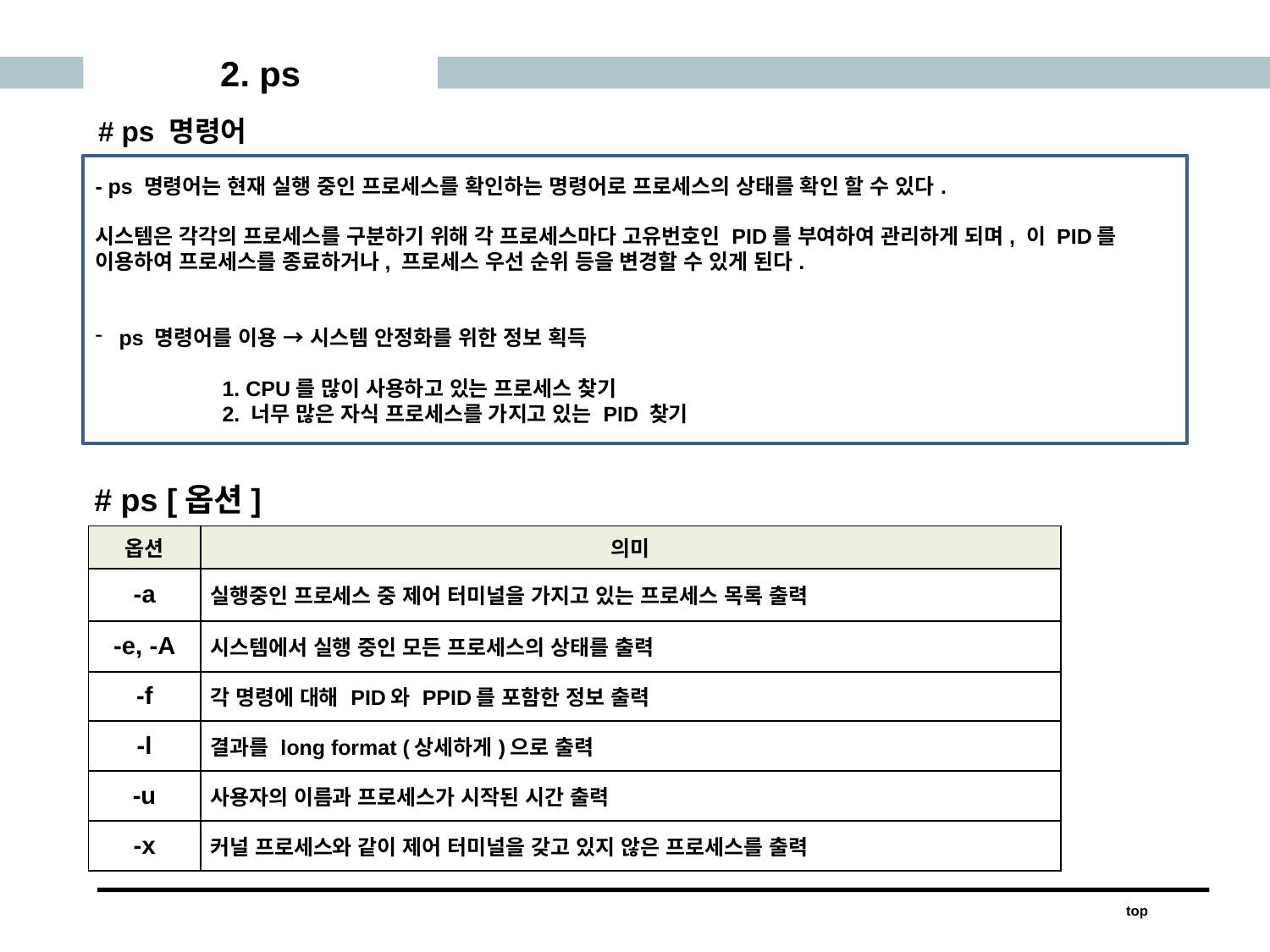

2. ps

# ps 명령어
- ps 명령어는 현재 실행 중인 프로세스를 확인하는 명령어로 프로세스의 상태를 확인 할 수 있다.

시스템은 각각의 프로세스를 구분하기 위해 각 프로세스마다 고유번호인 PID를 부여하여 관리하게 되며, 이 PID를 이용하여 프로세스를 종료하거나, 프로세스 우선 순위 등을 변경할 수 있게 된다.

ps 명령어를 이용 → 시스템 안정화를 위한 정보 획득

	1. CPU를 많이 사용하고 있는 프로세스 찾기
	2. 너무 많은 자식 프로세스를 가지고 있는 PID 찾기
# ps [옵션]
| 옵션 | 의미 |
| --- | --- |
| -a | 실행중인 프로세스 중 제어 터미널을 가지고 있는 프로세스 목록 출력 |
| -e, -A | 시스템에서 실행 중인 모든 프로세스의 상태를 출력 |
| -f | 각 명령에 대해 PID와 PPID를 포함한 정보 출력 |
| -l | 결과를 long format (상세하게)으로 출력 |
| -u | 사용자의 이름과 프로세스가 시작된 시간 출력 |
| -x | 커널 프로세스와 같이 제어 터미널을 갖고 있지 않은 프로세스를 출력 |

top